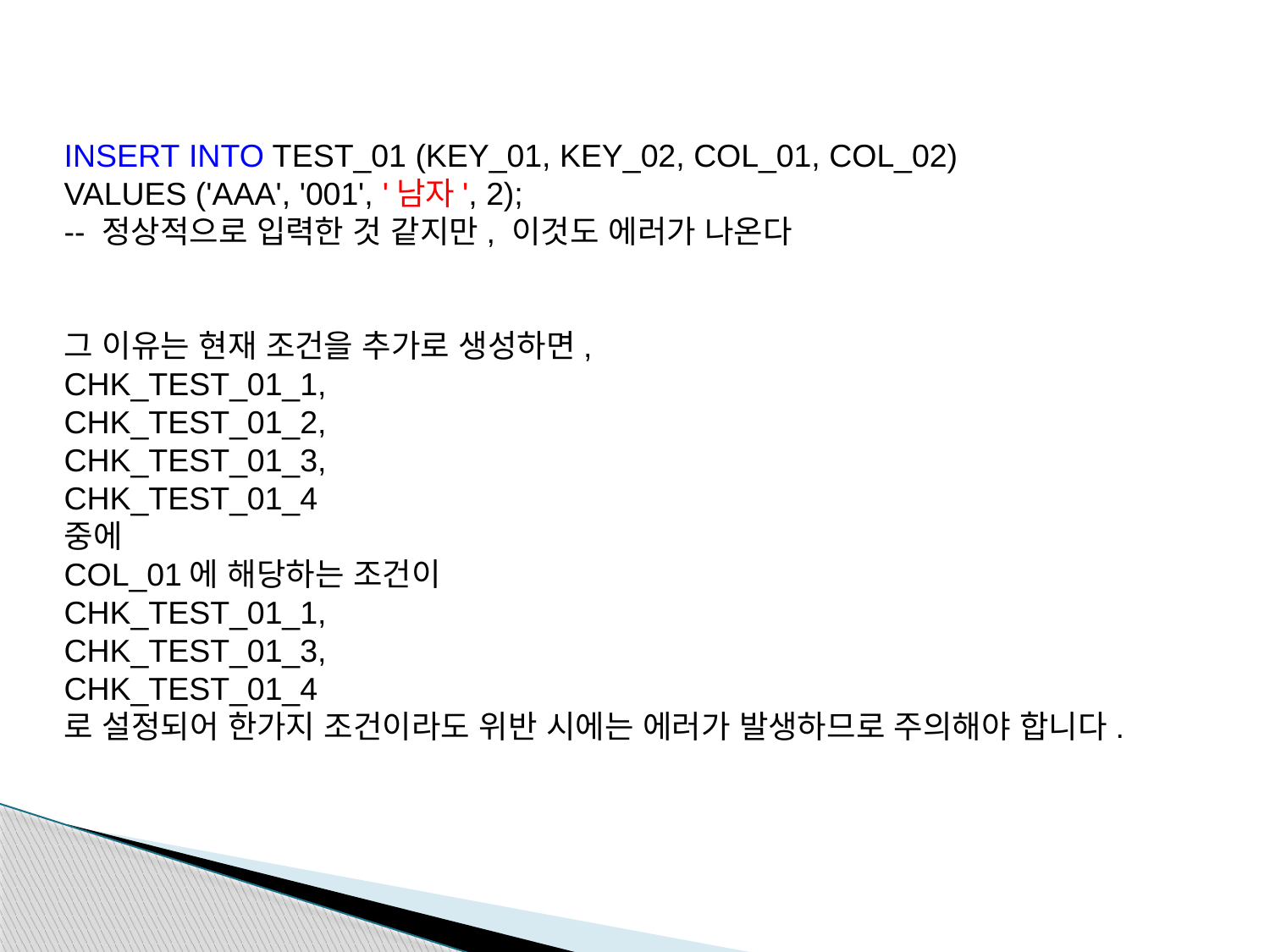

INSERT INTO TEST_01 (KEY_01, KEY_02, COL_01, COL_02)
VALUES ('AAA', '001', '남자', 2);
-- 정상적으로 입력한 것 같지만, 이것도 에러가 나온다

그 이유는 현재 조건을 추가로 생성하면,
CHK_TEST_01_1,
CHK_TEST_01_2,
CHK_TEST_01_3,
CHK_TEST_01_4
중에
COL_01에 해당하는 조건이
CHK_TEST_01_1,
CHK_TEST_01_3,
CHK_TEST_01_4
로 설정되어 한가지 조건이라도 위반 시에는 에러가 발생하므로 주의해야 합니다.